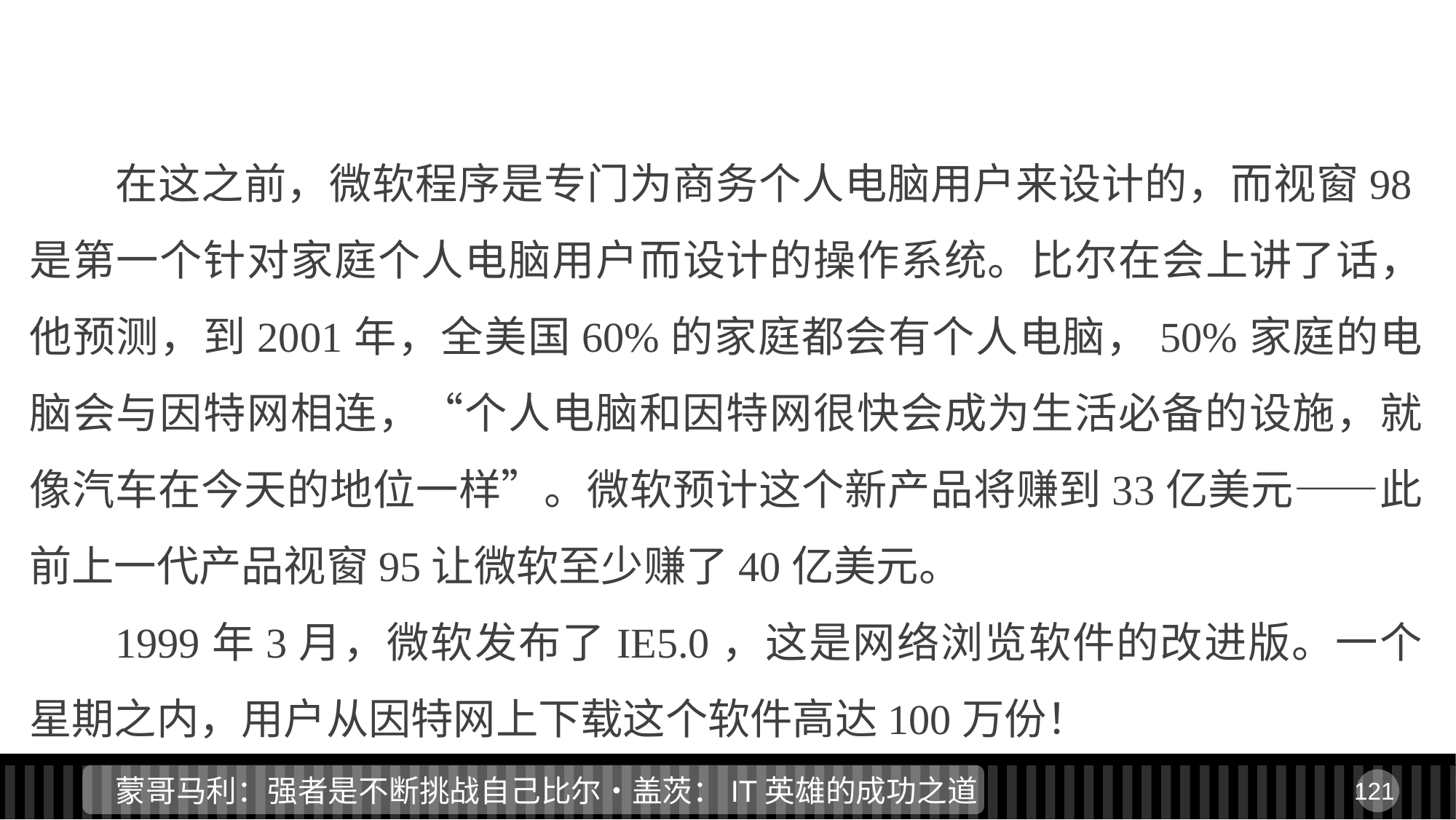

在这之前，微软程序是专门为商务个人电脑用户来设计的，而视窗98是第一个针对家庭个人电脑用户而设计的操作系统。比尔在会上讲了话，他预测，到2001年，全美国60%的家庭都会有个人电脑，50%家庭的电脑会与因特网相连，“个人电脑和因特网很快会成为生活必备的设施，就像汽车在今天的地位一样”。微软预计这个新产品将赚到33亿美元——此前上一代产品视窗95让微软至少赚了40亿美元。
1999年3月，微软发布了IE5.0，这是网络浏览软件的改进版。一个星期之内，用户从因特网上下载这个软件高达100万份！